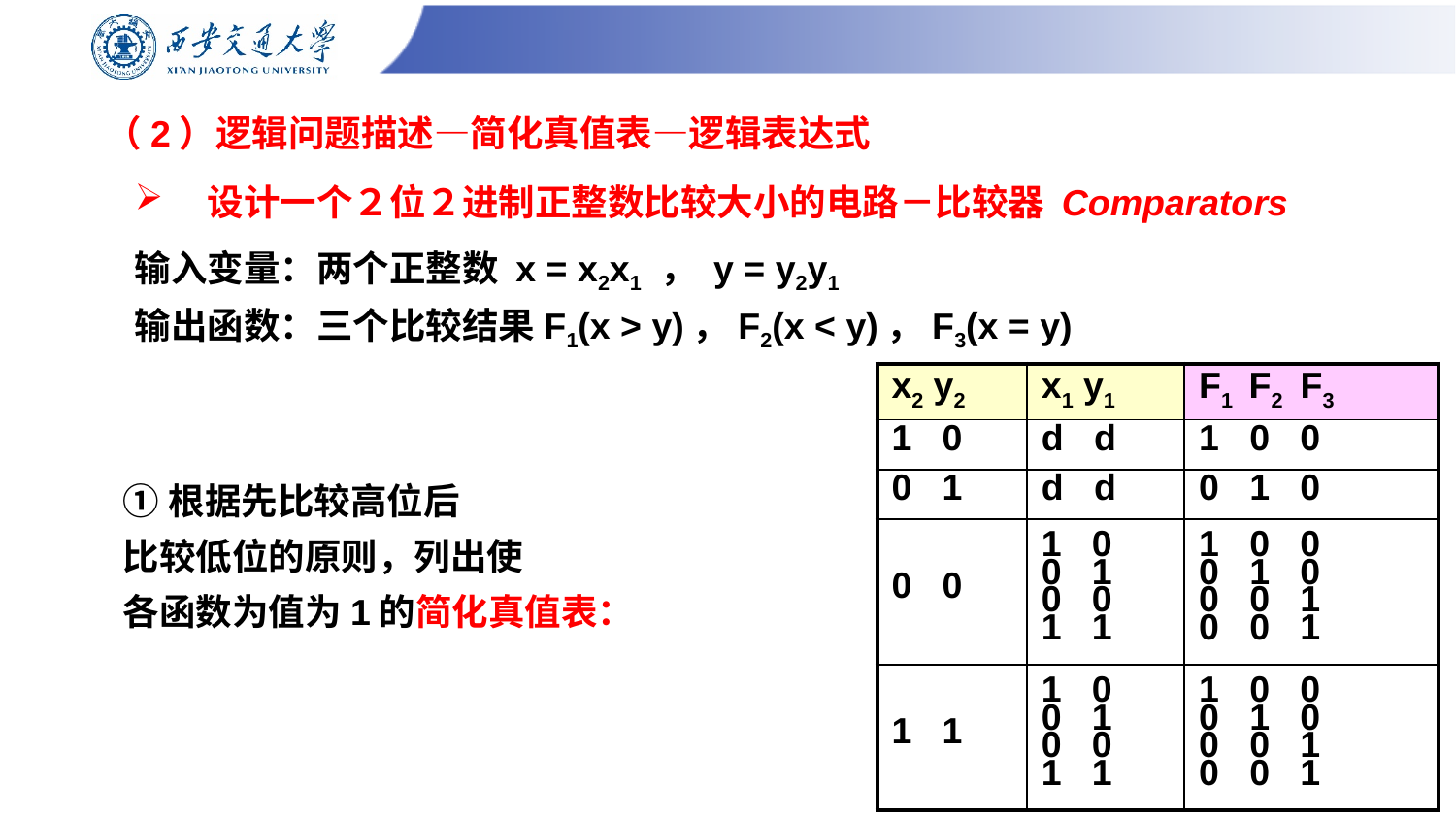

# （2）逻辑问题描述—简化真值表—逻辑表达式
设计一个２位２进制正整数比较大小的电路－比较器 Comparators
输入变量：两个正整数 x = x2x1 ， y = y2y1
输出函数：三个比较结果F1(x > y)，F2(x < y)，F3(x = y)
| x2 y2 | x1 y1 | F1 F2 F3 |
| --- | --- | --- |
| 1 0 | d d | 1 0 0 |
| 0 1 | d d | 0 1 0 |
| 0 0 | 1 0 0 1 0 0 1 1 | 1 0 0 0 1 0 0 0 1 0 0 1 |
| 1 1 | 1 0 0 1 0 0 1 1 | 1 0 0 0 1 0 0 0 1 0 0 1 |
①根据先比较高位后
比较低位的原则，列出使
各函数为值为1的简化真值表：